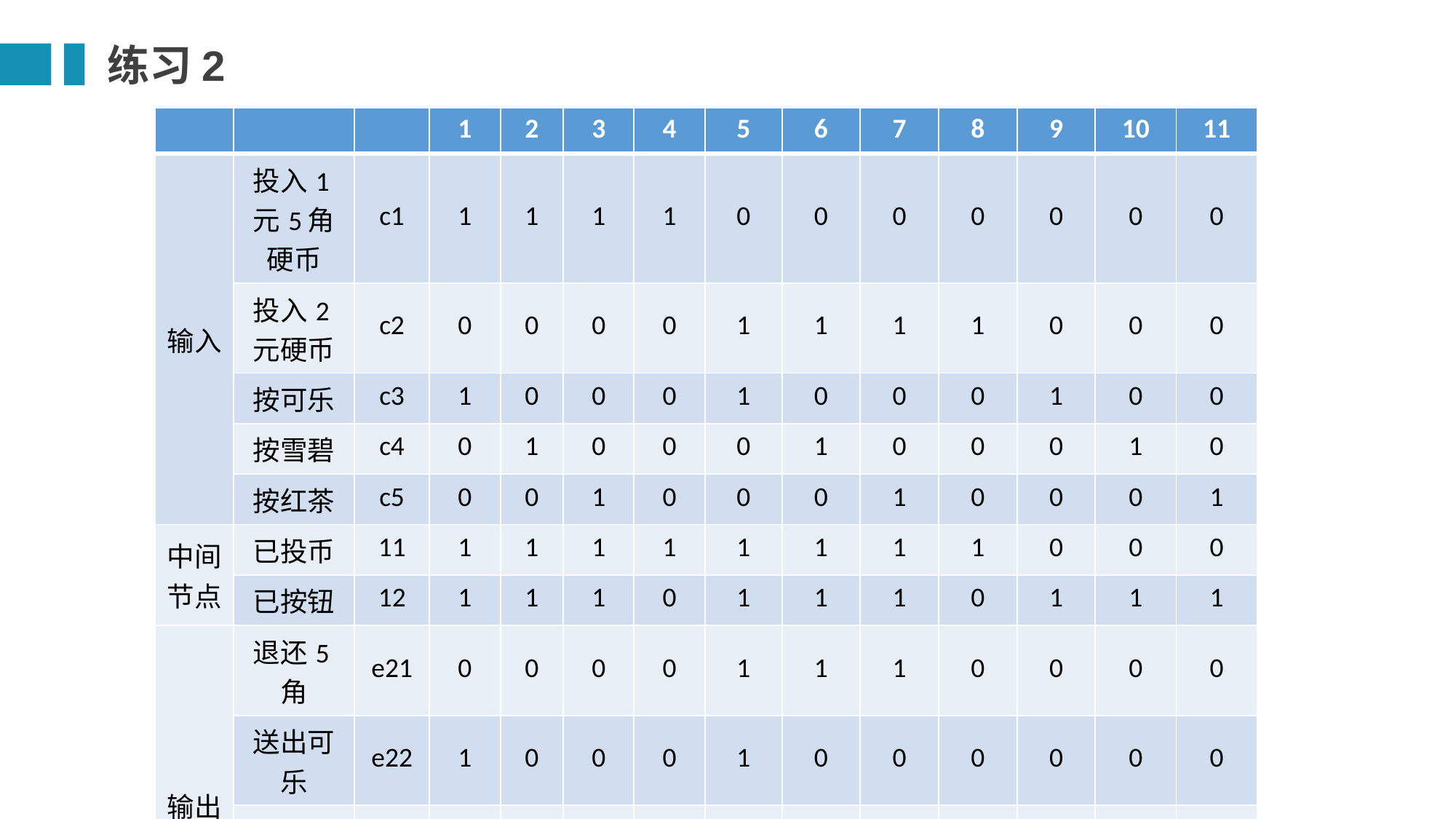

练习2

|  |  |  | 1 | 2 | 3 | 4 | 5 | 6 | 7 | 8 | 9 | 10 | 11 |
| --- | --- | --- | --- | --- | --- | --- | --- | --- | --- | --- | --- | --- | --- |
| 输入 | 投入1元5角硬币 | c1 | 1 | 1 | 1 | 1 | 0 | 0 | 0 | 0 | 0 | 0 | 0 |
|  | 投入2元硬币 | c2 | 0 | 0 | 0 | 0 | 1 | 1 | 1 | 1 | 0 | 0 | 0 |
|  | 按可乐 | c3 | 1 | 0 | 0 | 0 | 1 | 0 | 0 | 0 | 1 | 0 | 0 |
|  | 按雪碧 | c4 | 0 | 1 | 0 | 0 | 0 | 1 | 0 | 0 | 0 | 1 | 0 |
|  | 按红茶 | c5 | 0 | 0 | 1 | 0 | 0 | 0 | 1 | 0 | 0 | 0 | 1 |
| 中间节点 | 已投币 | 11 | 1 | 1 | 1 | 1 | 1 | 1 | 1 | 1 | 0 | 0 | 0 |
|  | 已按钮 | 12 | 1 | 1 | 1 | 0 | 1 | 1 | 1 | 0 | 1 | 1 | 1 |
| 输出 | 退还5角 | e21 | 0 | 0 | 0 | 0 | 1 | 1 | 1 | 0 | 0 | 0 | 0 |
|  | 送出可乐 | e22 | 1 | 0 | 0 | 0 | 1 | 0 | 0 | 0 | 0 | 0 | 0 |
|  | 送出雪碧 | e23 | 0 | 1 | 0 | 0 | 0 | 1 | 0 | 0 | 0 | 0 | 0 |
|  | 送出红茶 | e24 | 0 | 0 | 1 | 0 | 0 | 0 | 1 | 0 | 0 | 0 | 0 |
142